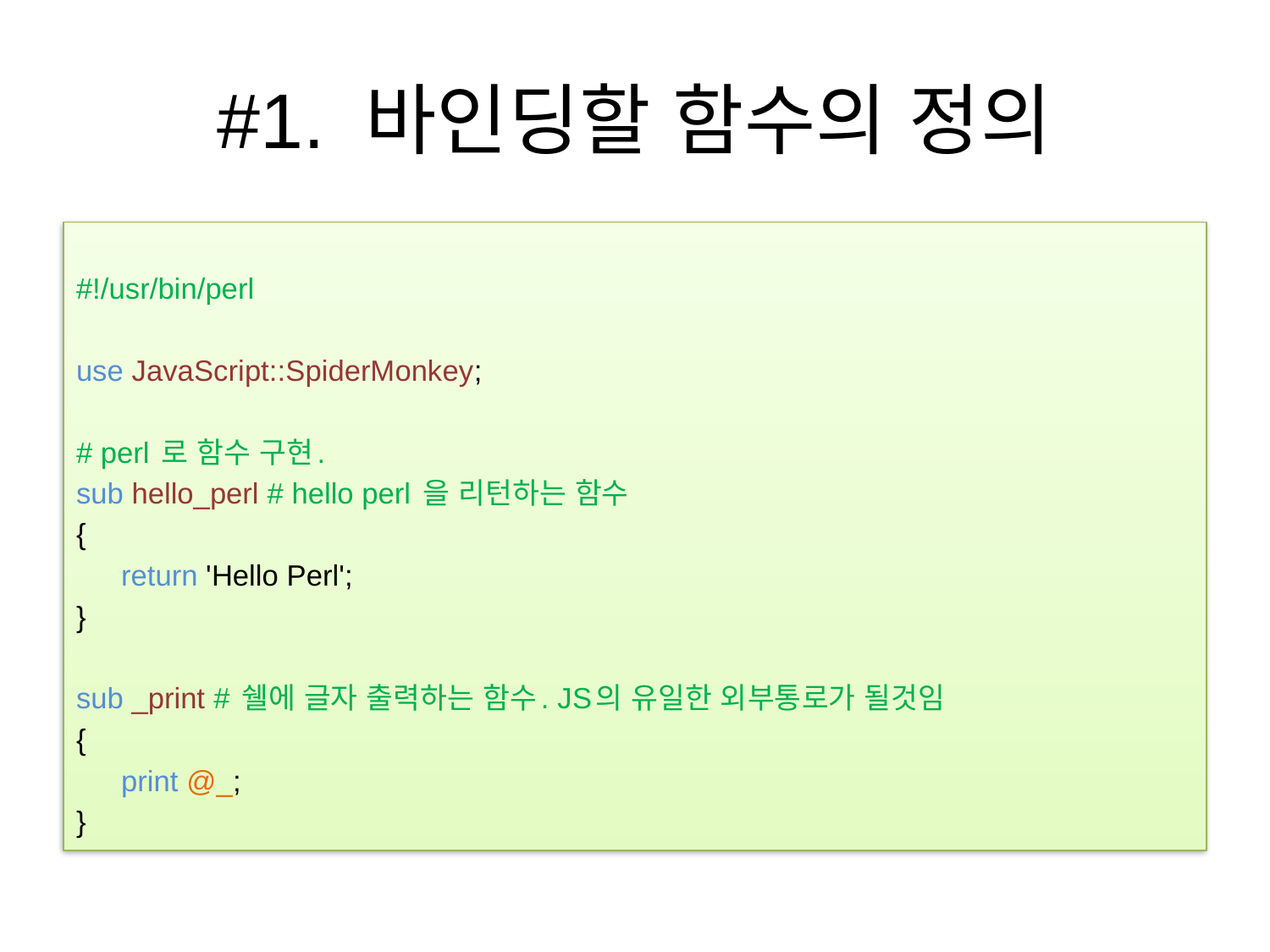

# #1. 바인딩할 함수의 정의

#!/usr/bin/perl

use JavaScript::SpiderMonkey;

# perl 로 함수 구현.
sub hello_perl # hello perl 을 리턴하는 함수
{
	return 'Hello Perl';
}

sub _print # 쉘에 글자 출력하는 함수. JS의 유일한 외부통로가 될것임
{
	print @_;
}